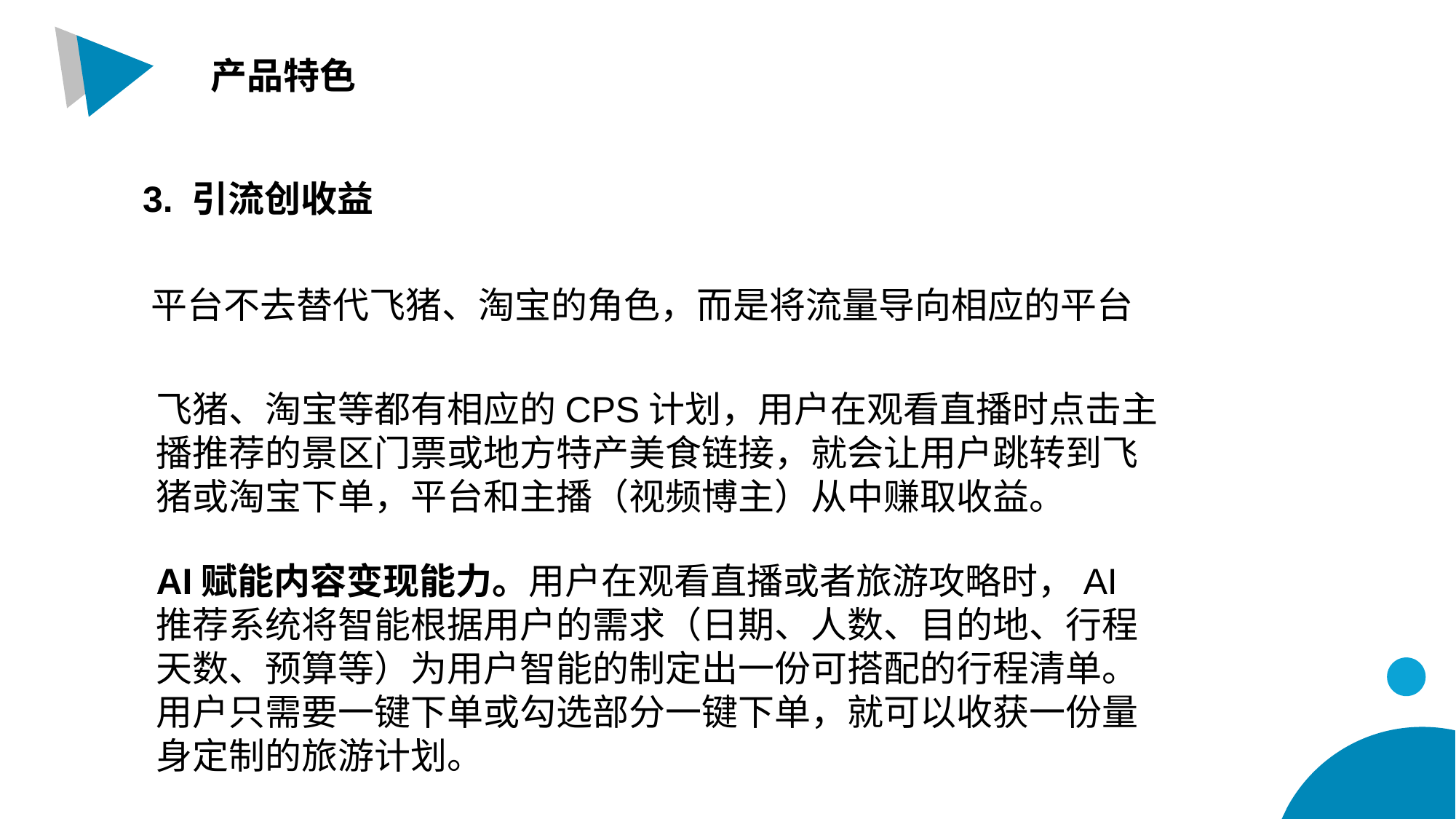

产品特色
3. 引流创收益
平台不去替代飞猪、淘宝的角色，而是将流量导向相应的平台
飞猪、淘宝等都有相应的CPS计划，用户在观看直播时点击主播推荐的景区门票或地方特产美食链接，就会让用户跳转到飞猪或淘宝下单，平台和主播（视频博主）从中赚取收益。
AI赋能内容变现能力。用户在观看直播或者旅游攻略时，AI推荐系统将智能根据用户的需求（日期、人数、目的地、行程天数、预算等）为用户智能的制定出一份可搭配的行程清单。用户只需要一键下单或勾选部分一键下单，就可以收获一份量身定制的旅游计划。